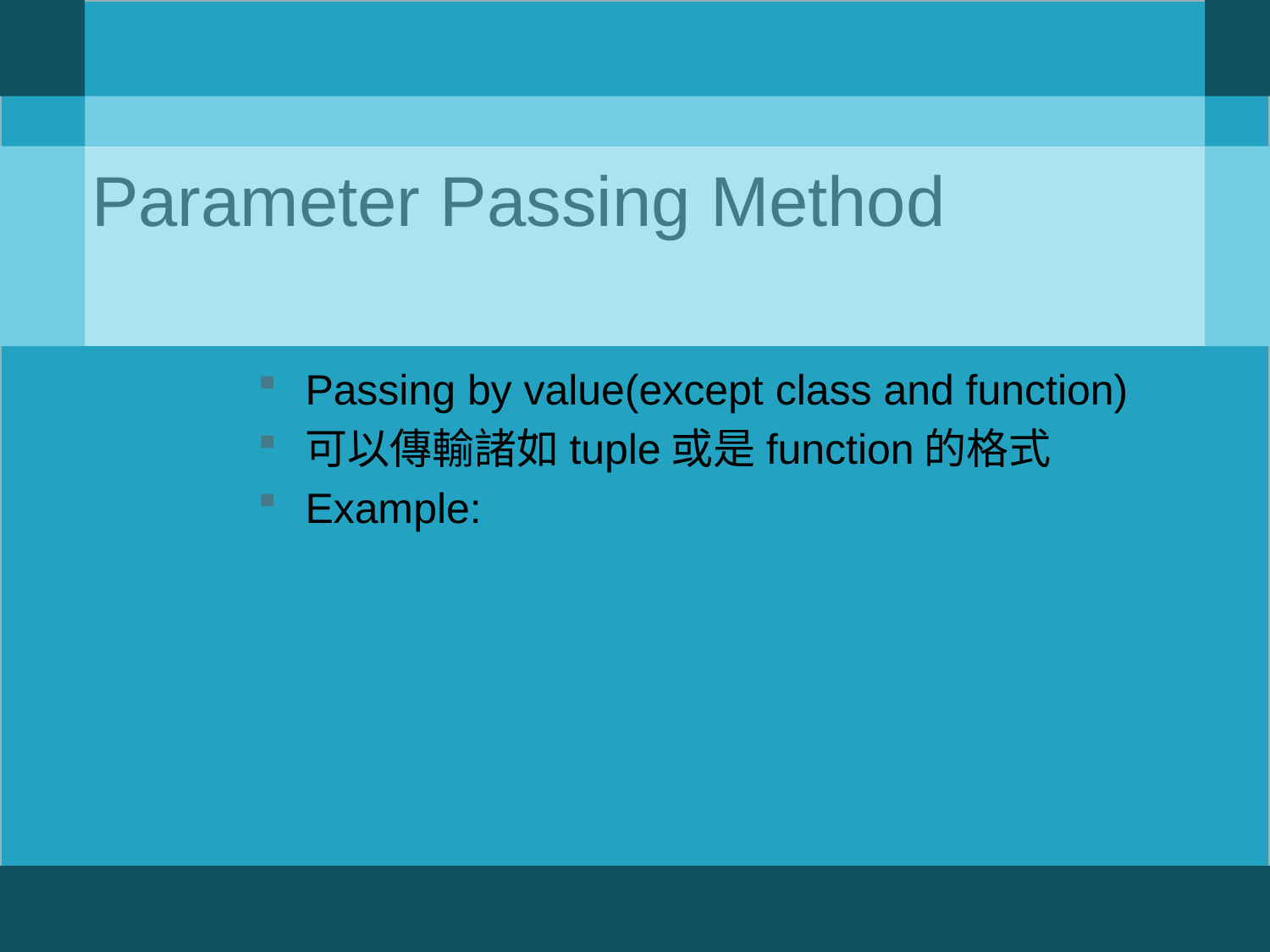

# Parameter Passing Method
Passing by value(except class and function)
可以傳輸諸如tuple或是function的格式
Example: